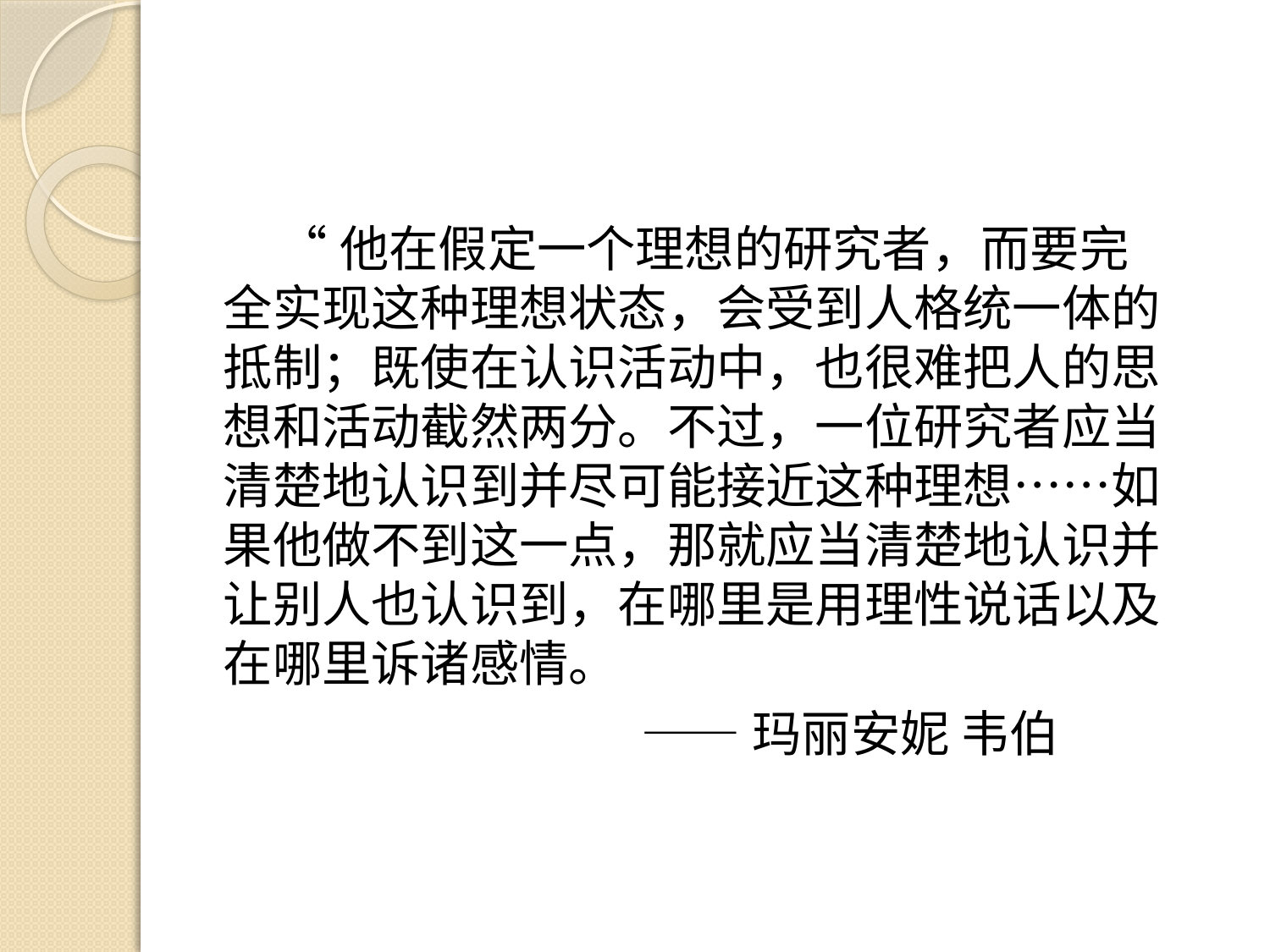

#
     “他在假定一个理想的研究者，而要完全实现这种理想状态，会受到人格统一体的抵制；既使在认识活动中，也很难把人的思想和活动截然两分。不过，一位研究者应当清楚地认识到并尽可能接近这种理想……如果他做不到这一点，那就应当清楚地认识并让别人也认识到，在哪里是用理性说话以及在哪里诉诸感情。
                                      ——玛丽安妮 韦伯